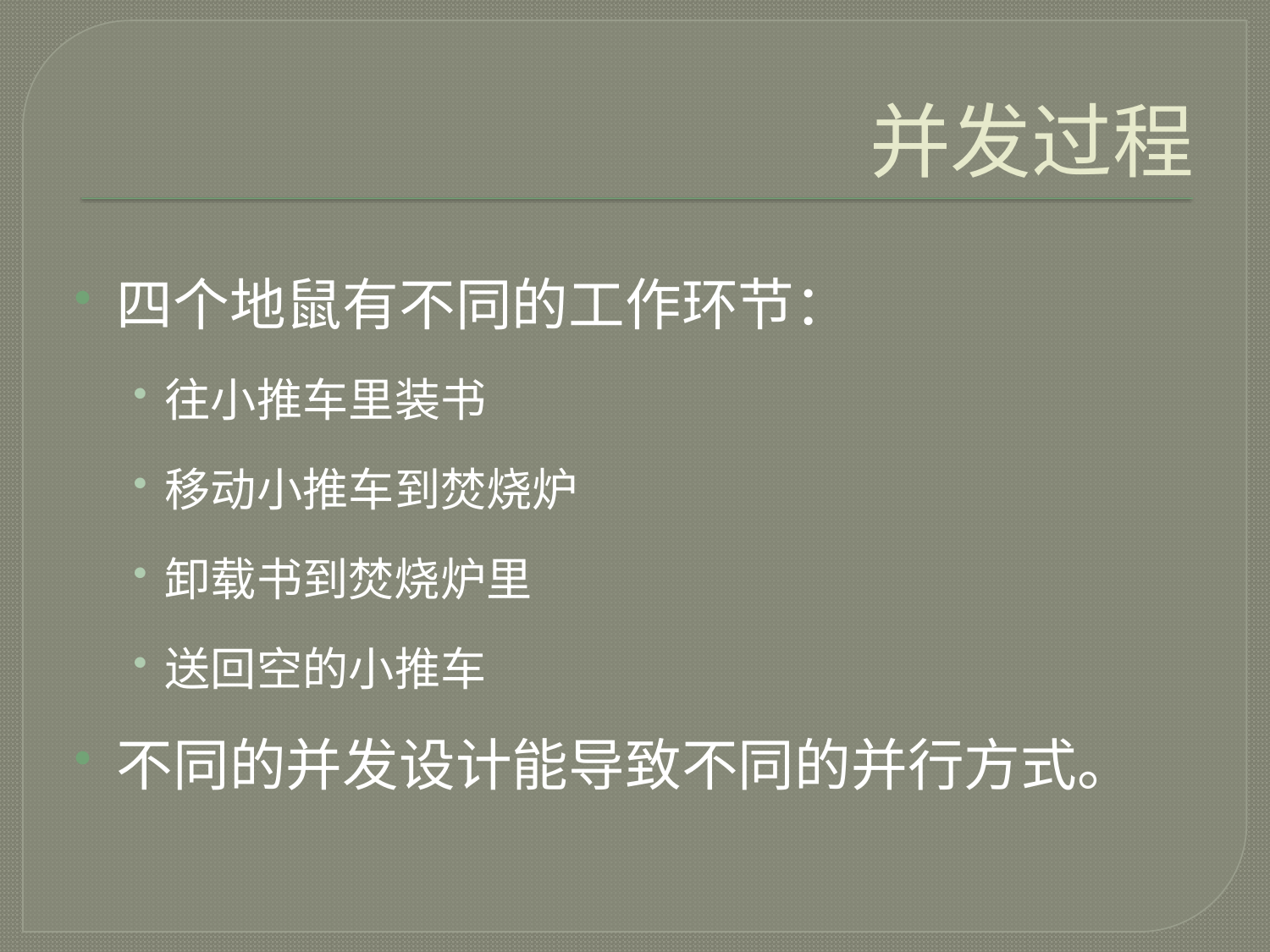

# 并发过程
四个地鼠有不同的工作环节：
往小推车里装书
移动小推车到焚烧炉
卸载书到焚烧炉里
送回空的小推车
不同的并发设计能导致不同的并行方式。